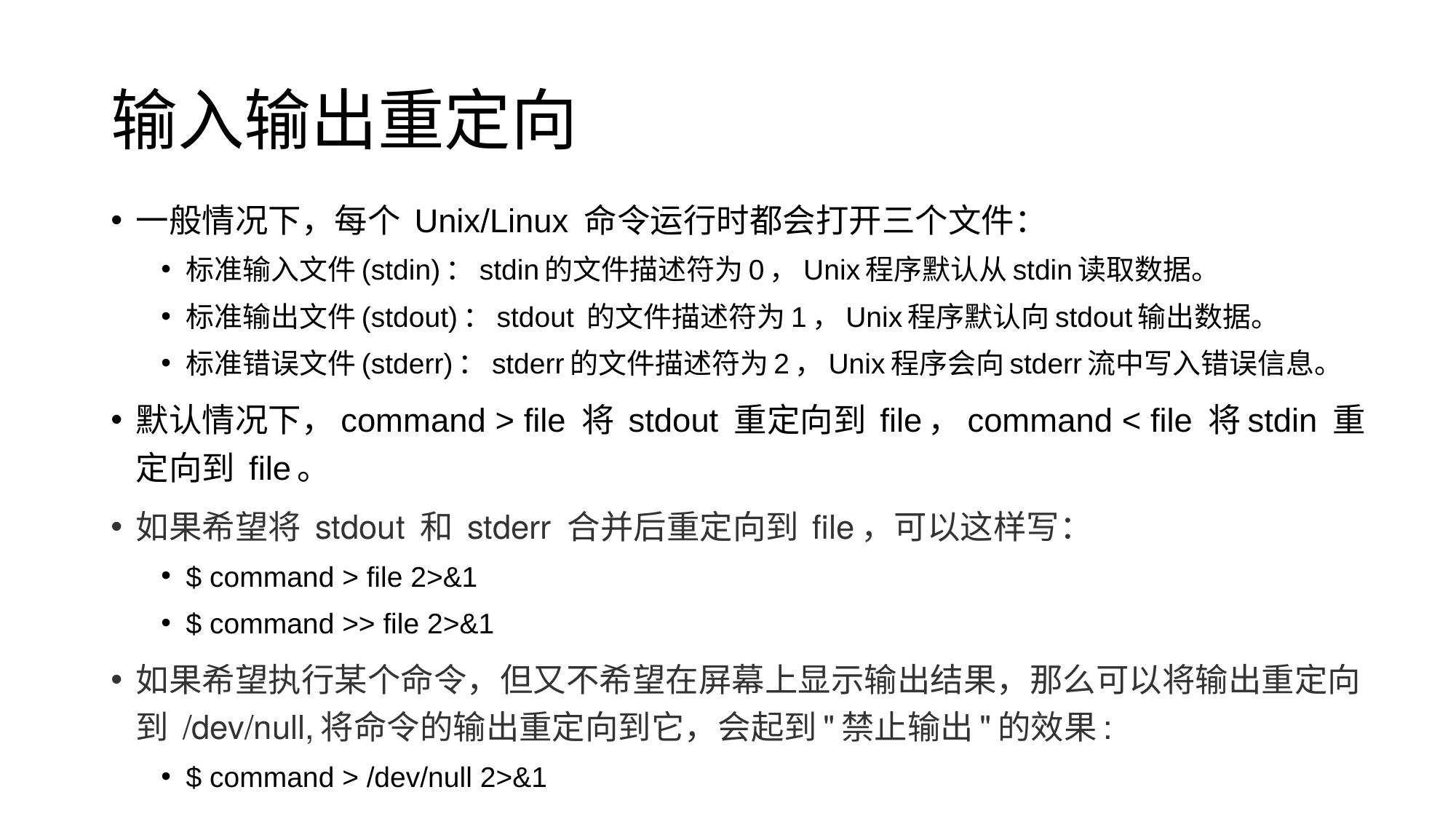

# 输入输出重定向
一般情况下，每个 Unix/Linux 命令运行时都会打开三个文件：
标准输入文件(stdin)：stdin的文件描述符为0，Unix程序默认从stdin读取数据。
标准输出文件(stdout)：stdout 的文件描述符为1，Unix程序默认向stdout输出数据。
标准错误文件(stderr)：stderr的文件描述符为2，Unix程序会向stderr流中写入错误信息。
默认情况下，command > file 将 stdout 重定向到 file，command < file 将stdin 重定向到 file。
如果希望将 stdout 和 stderr 合并后重定向到 file，可以这样写：
$ command > file 2>&1
$ command >> file 2>&1
如果希望执行某个命令，但又不希望在屏幕上显示输出结果，那么可以将输出重定向到 /dev/null,将命令的输出重定向到它，会起到"禁止输出"的效果:
$ command > /dev/null 2>&1